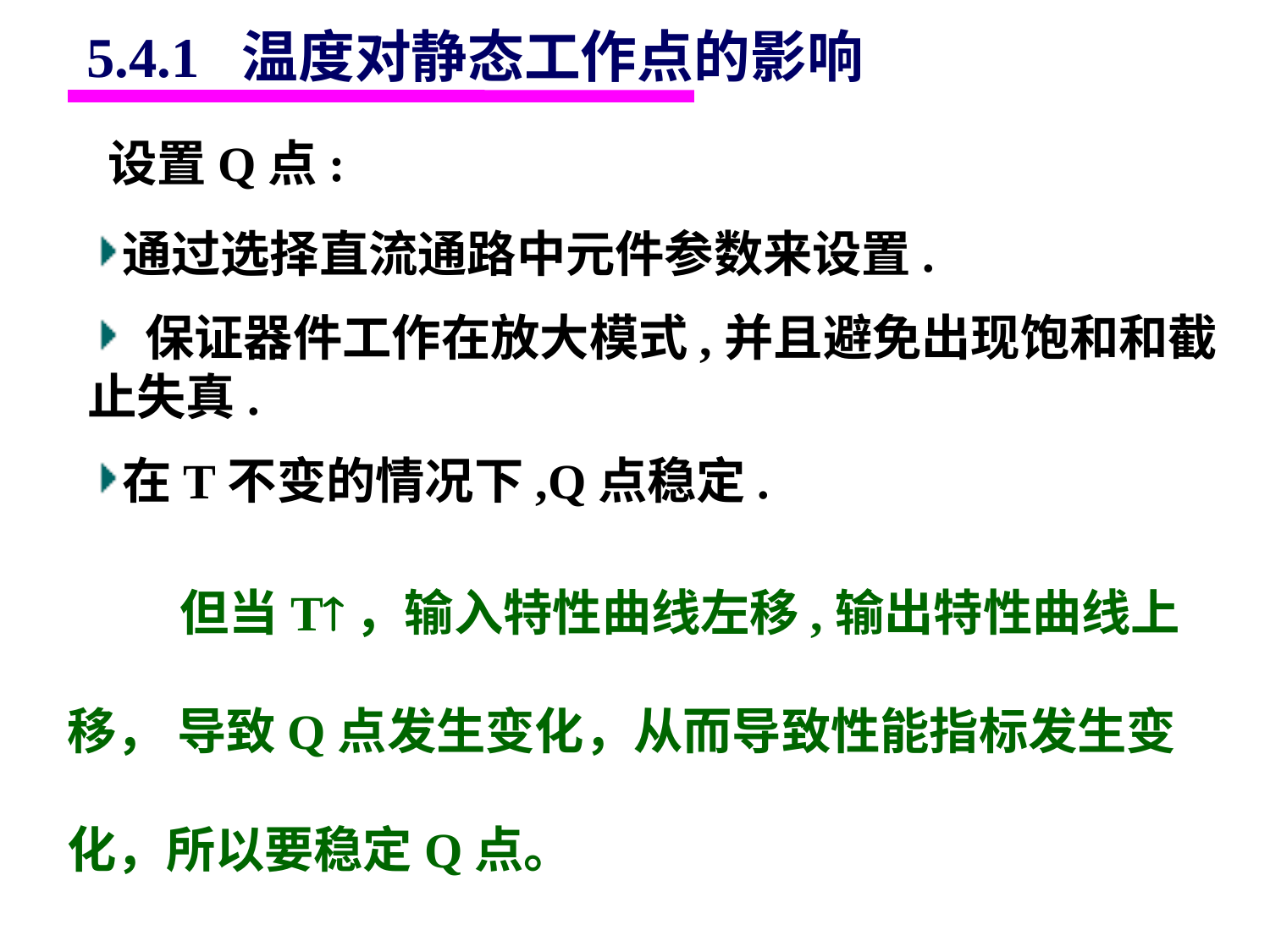

5.4.1  温度对静态工作点的影响

设置Q点:
通过选择直流通路中元件参数来设置.
 保证器件工作在放大模式,并且避免出现饱和和截止失真.
在T不变的情况下,Q点稳定.
         但当T↑，输入特性曲线左移,输出特性曲线上移， 导致Q点发生变化，从而导致性能指标发生变化，所以要稳定Q点。